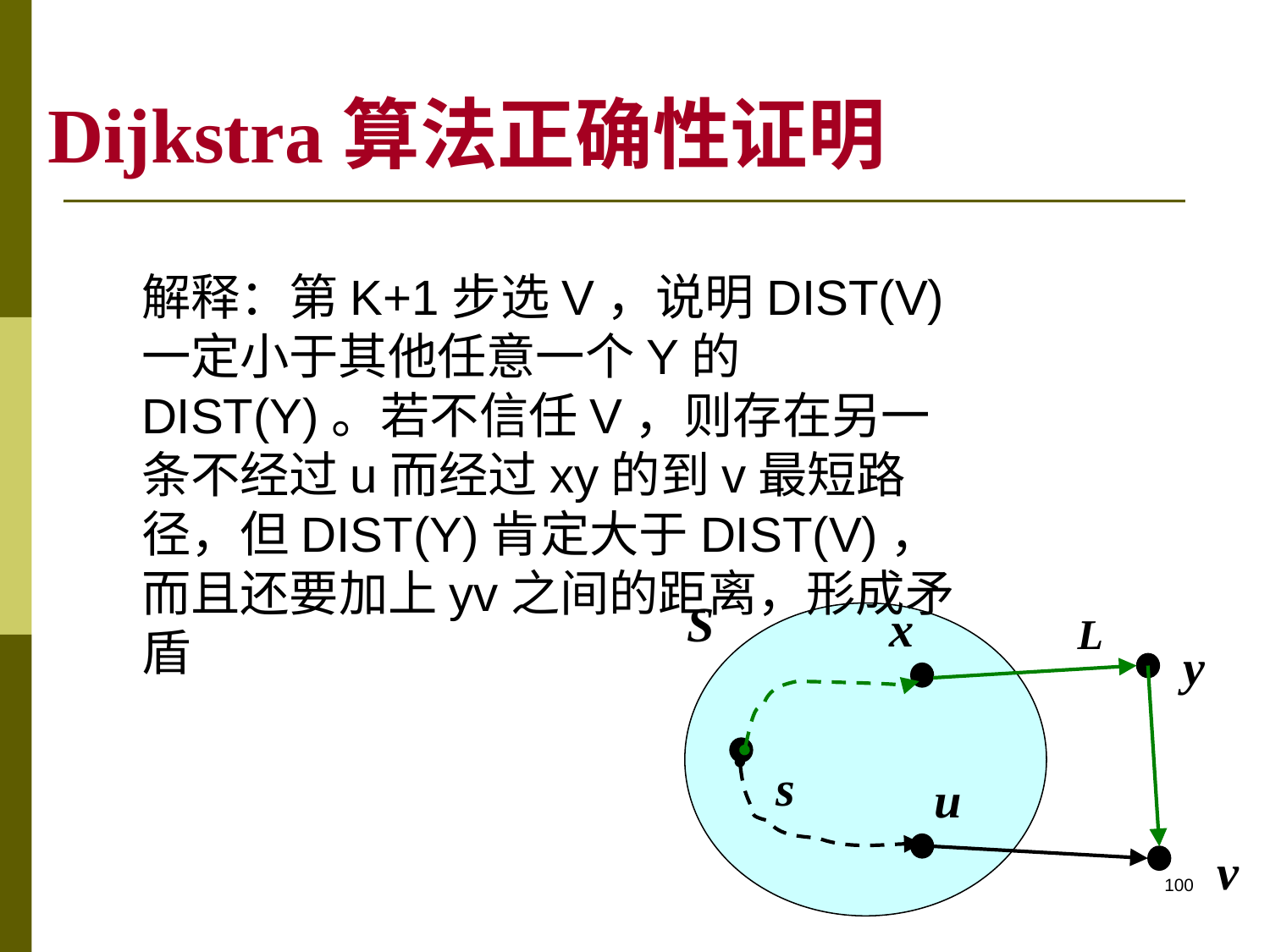

# Dijkstra算法正确性证明
解释：第K+1步选V，说明DIST(V)一定小于其他任意一个Y的DIST(Y)。若不信任V，则存在另一条不经过u而经过xy的到v最短路径，但DIST(Y)肯定大于DIST(V)，而且还要加上yv之间的距离，形成矛盾
S
x
y

s

u

v

L

100